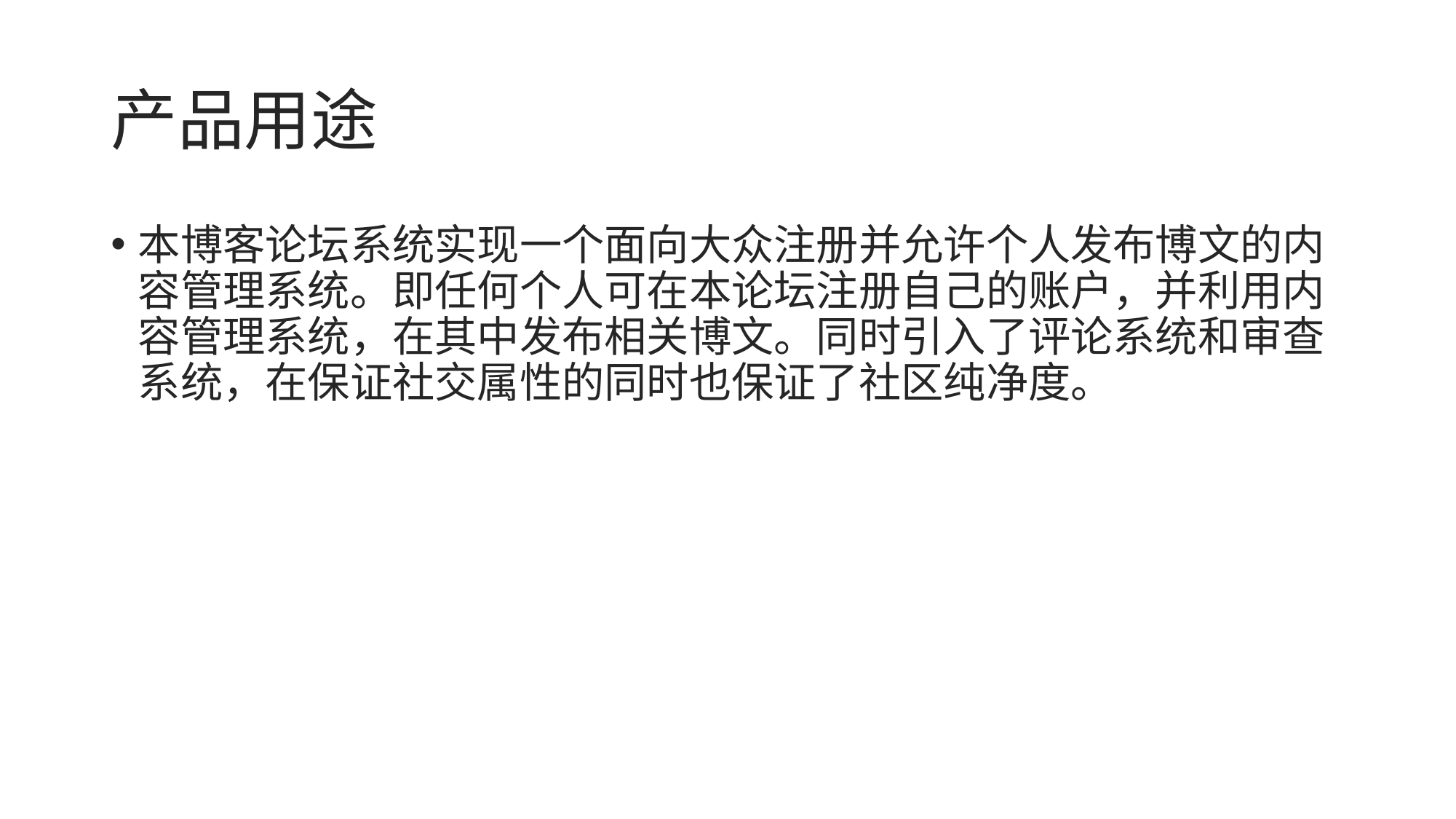

# 产品用途
本博客论坛系统实现一个面向大众注册并允许个人发布博文的内容管理系统。即任何个人可在本论坛注册自己的账户，并利用内容管理系统，在其中发布相关博文。同时引入了评论系统和审查系统，在保证社交属性的同时也保证了社区纯净度。